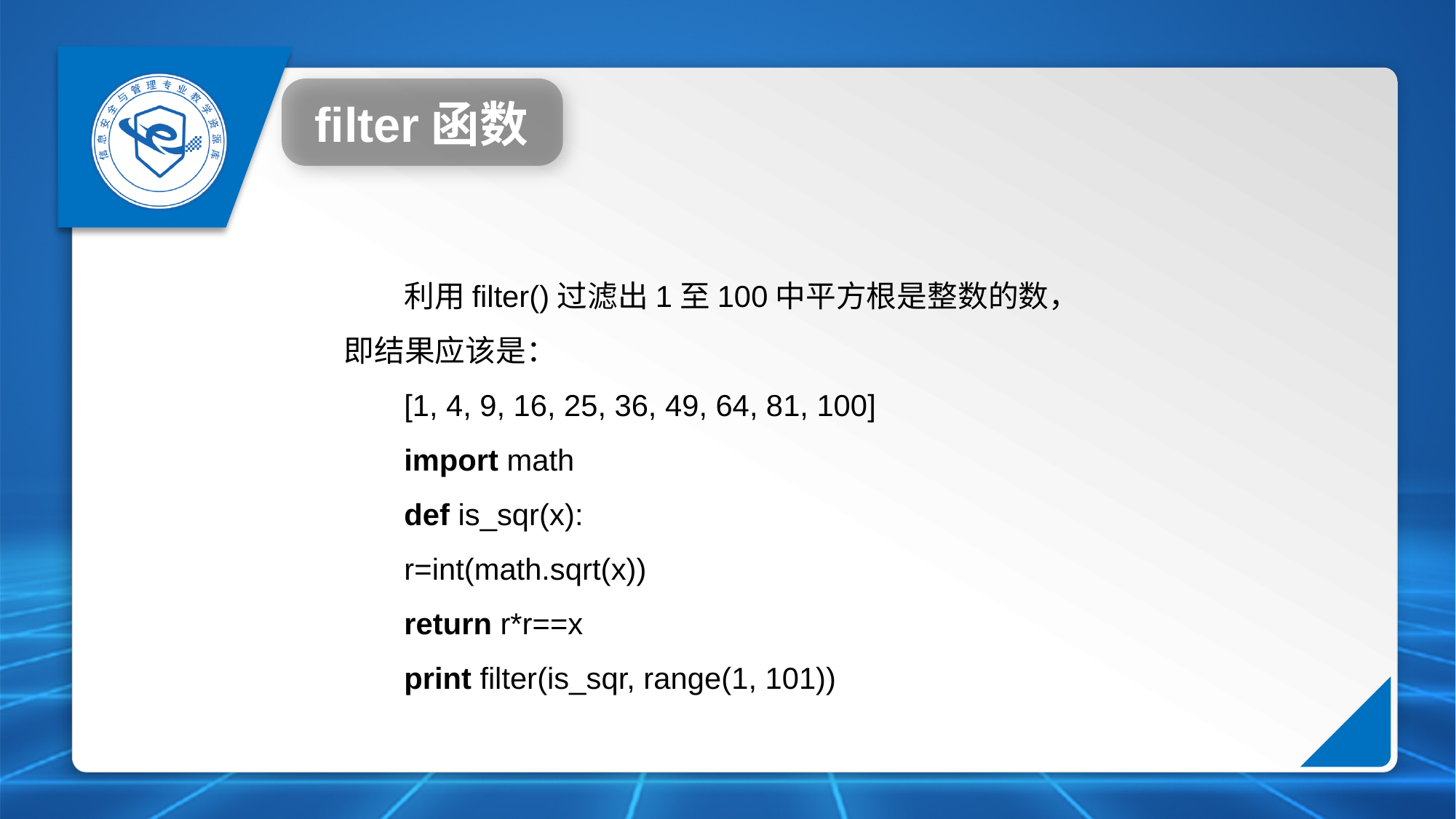

filter函数
利用filter()过滤出1至100中平方根是整数的数，即结果应该是：
[1, 4, 9, 16, 25, 36, 49, 64, 81, 100]
import math
def is_sqr(x):
r=int(math.sqrt(x))
return r*r==x
print filter(is_sqr, range(1, 101))